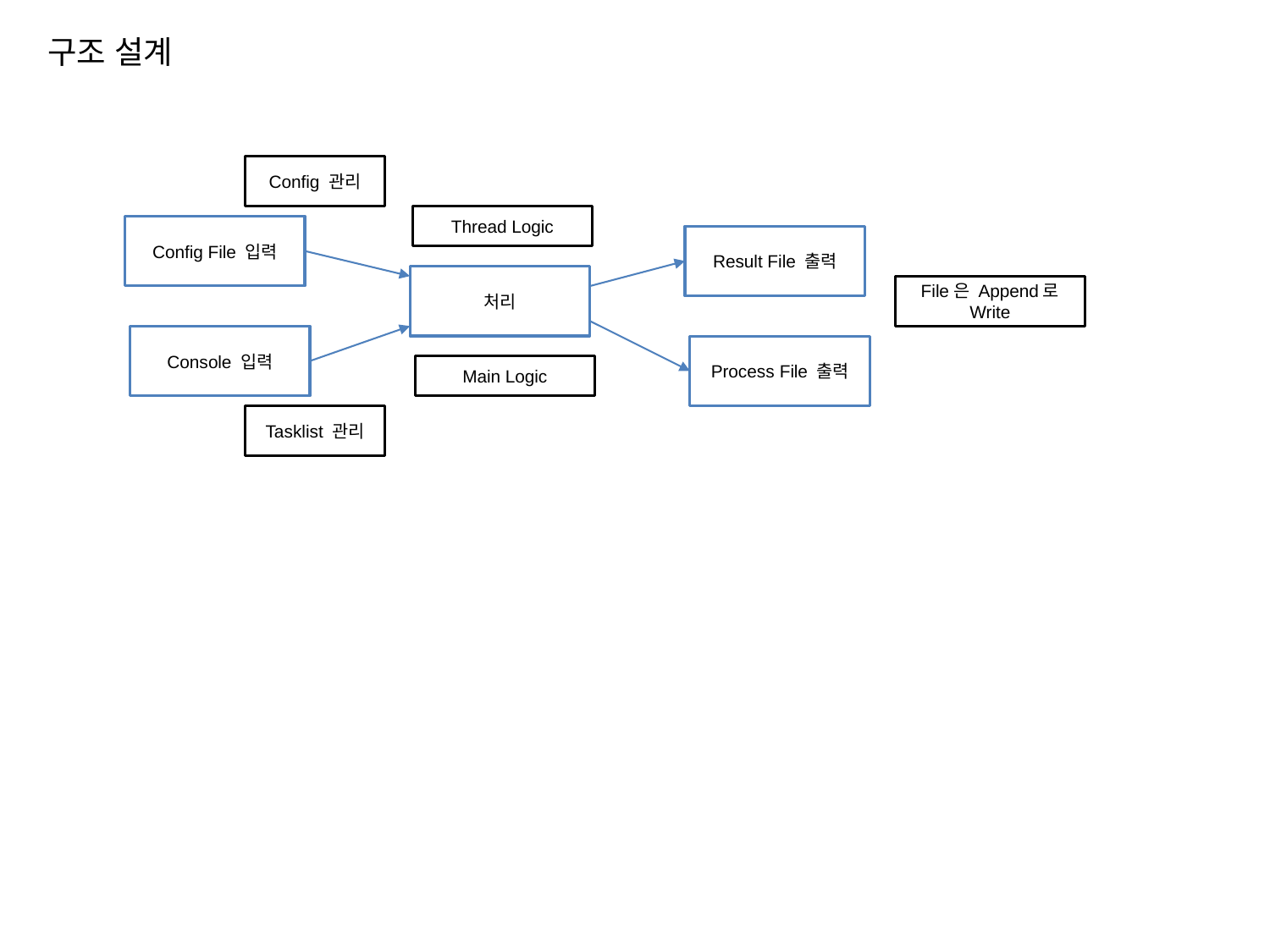

구조 설계
Config 관리
Thread Logic
Config File 입력
Result File 출력
처리
File은 Append로 Write
Console 입력
Process File 출력
Main Logic
Tasklist 관리